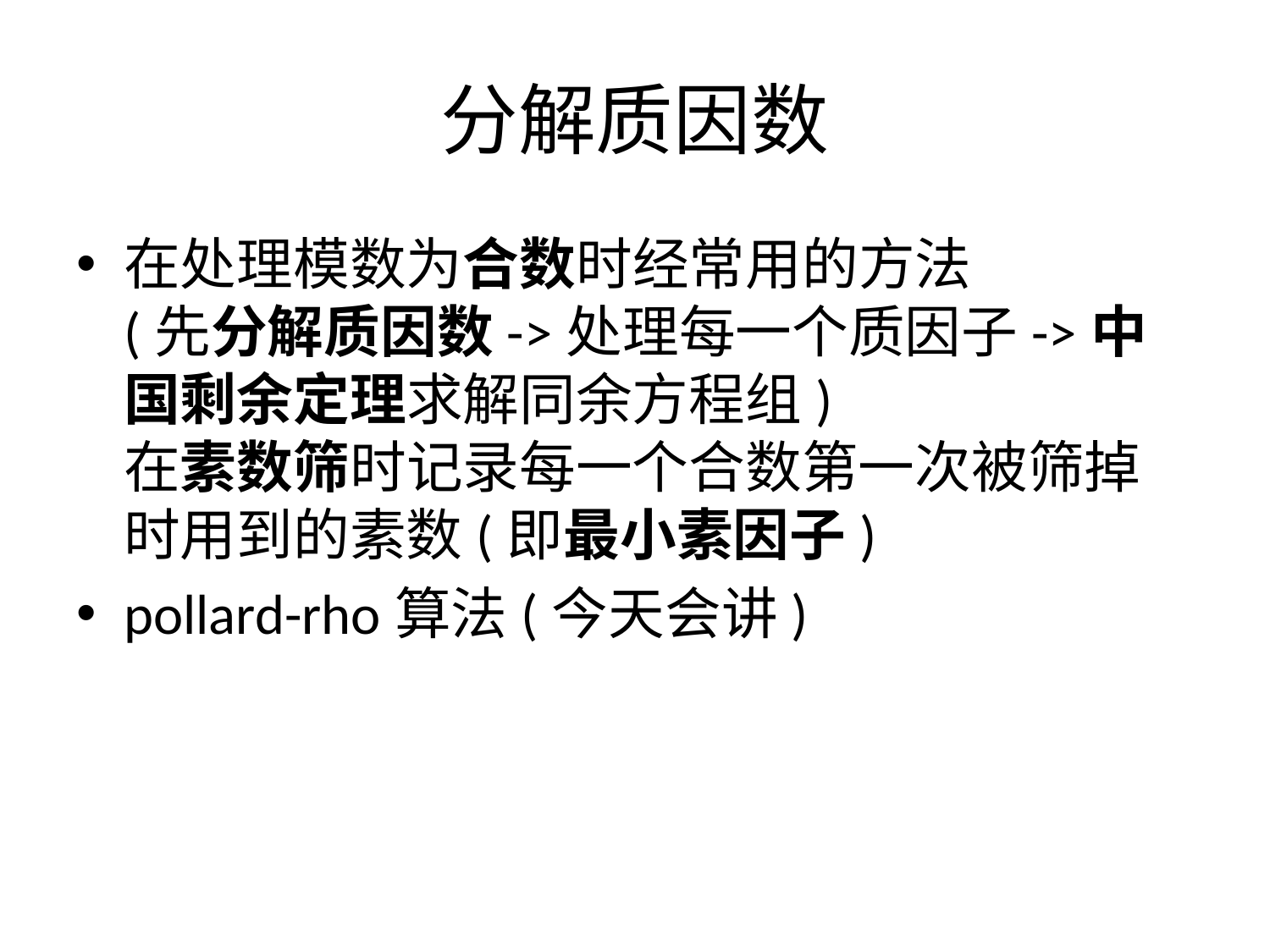

# 分解质因数
在处理模数为合数时经常用的方法
(先分解质因数->处理每一个质因子->中国剩余定理求解同余方程组)
在素数筛时记录每一个合数第一次被筛掉时用到的素数(即最小素因子)
pollard-rho算法(今天会讲)